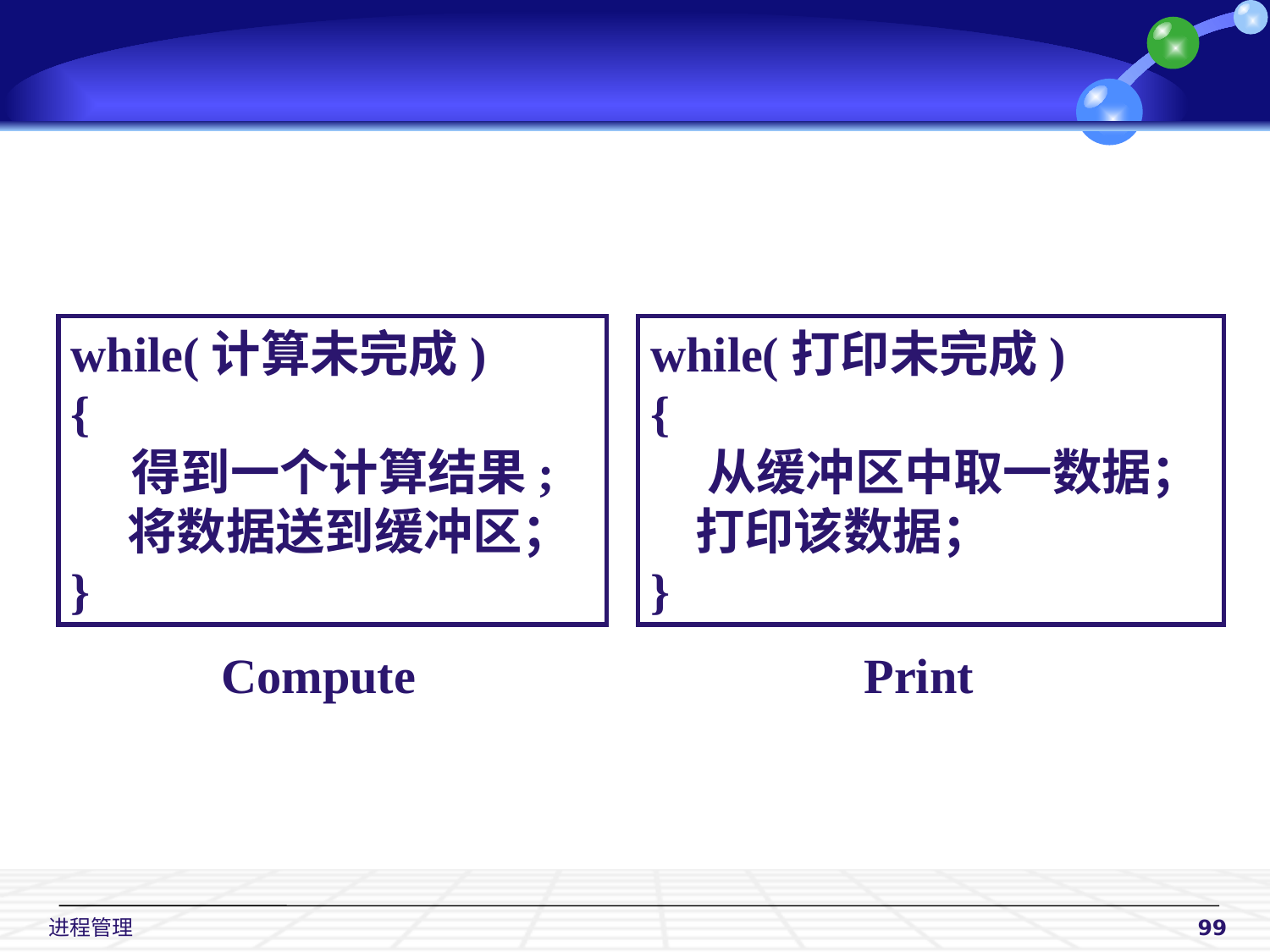

while(计算未完成)
{
    得到一个计算结果;
    将数据送到缓冲区；
}
Compute
while(打印未完成)
{
    从缓冲区中取一数据；
    打印该数据；
}
Print
   进程管理
99